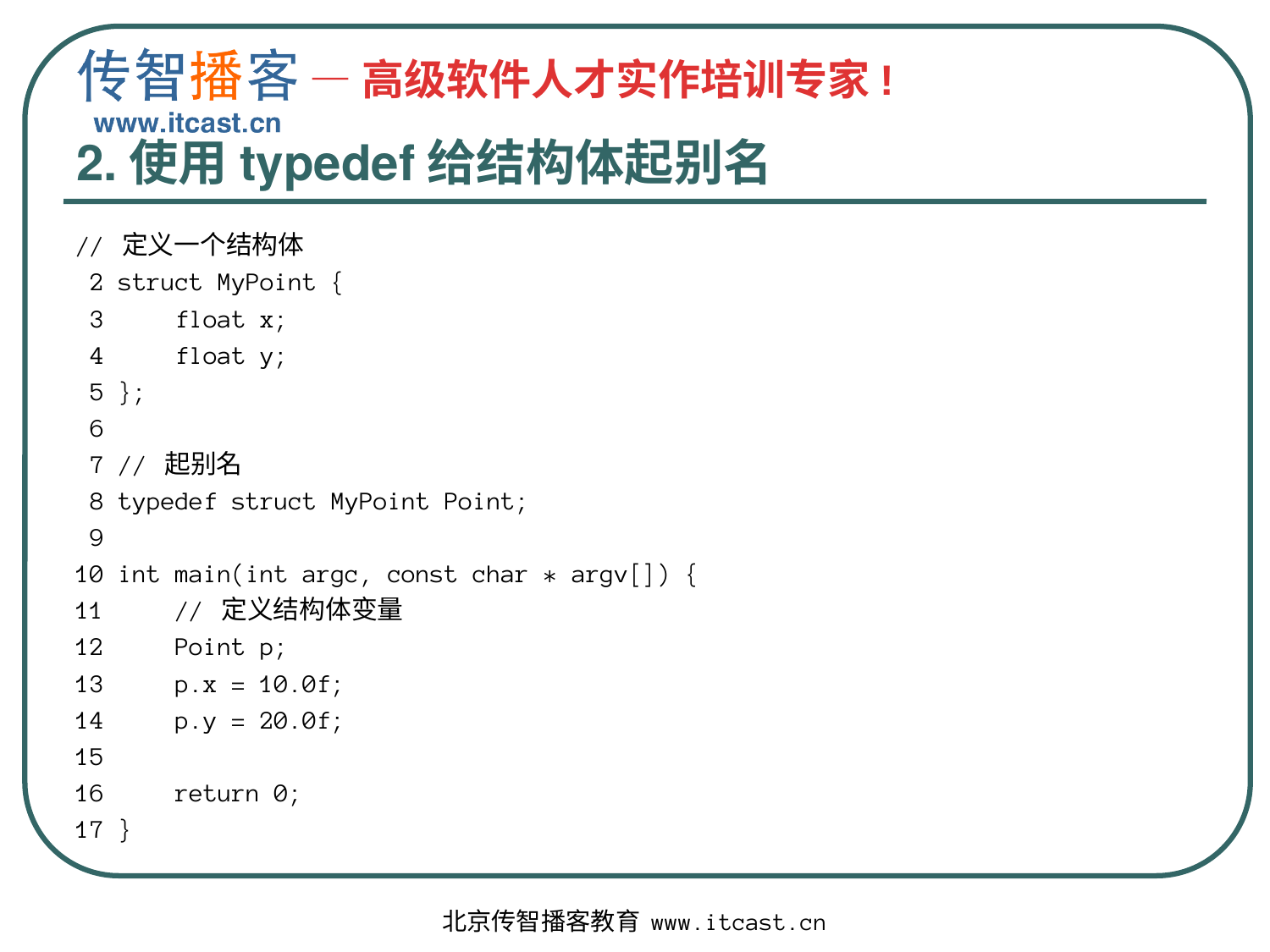

# 2.使用typedef给结构体起别名
// 定义一个结构体
 2 struct MyPoint {
 3     float x;
 4     float y;
 5 };
 6
 7 // 起别名
 8 typedef struct MyPoint Point;
 9
10 int main(int argc, const char * argv[]) {
11     // 定义结构体变量
12     Point p;
13     p.x = 10.0f;
14     p.y = 20.0f;
15
16     return 0;
17 }